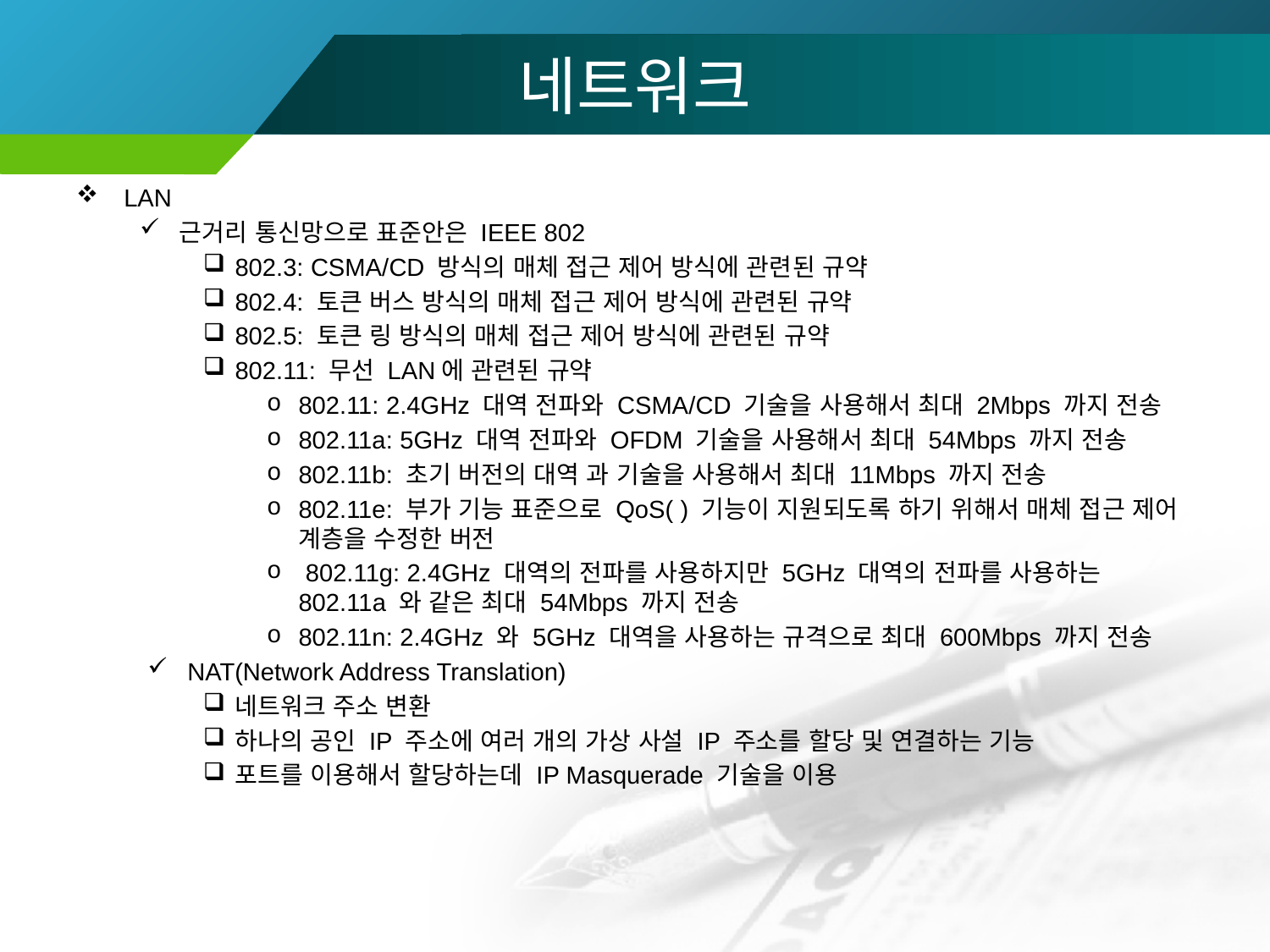

# 네트워크
LAN
근거리 통신망으로 표준안은 IEEE 802
802.3: CSMA/CD 방식의 매체 접근 제어 방식에 관련된 규약
802.4: 토큰 버스 방식의 매체 접근 제어 방식에 관련된 규약
802.5: 토큰 링 방식의 매체 접근 제어 방식에 관련된 규약
802.11: 무선 LAN에 관련된 규약
802.11: 2.4GHz 대역 전파와 CSMA/CD 기술을 사용해서 최대 2Mbps 까지 전송
802.11a: 5GHz 대역 전파와 OFDM 기술을 사용해서 최대 54Mbps 까지 전송
802.11b: 초기 버전의 대역 과 기술을 사용해서 최대 11Mbps 까지 전송
802.11e: 부가 기능 표준으로 QoS( ) 기능이 지원되도록 하기 위해서 매체 접근 제어 계층을 수정한 버전
 802.11g: 2.4GHz 대역의 전파를 사용하지만 5GHz 대역의 전파를 사용하는 802.11a 와 같은 최대 54Mbps 까지 전송
802.11n: 2.4GHz 와 5GHz 대역을 사용하는 규격으로 최대 600Mbps 까지 전송
NAT(Network Address Translation)
네트워크 주소 변환
하나의 공인 IP 주소에 여러 개의 가상 사설 IP 주소를 할당 및 연결하는 기능
포트를 이용해서 할당하는데 IP Masquerade 기술을 이용